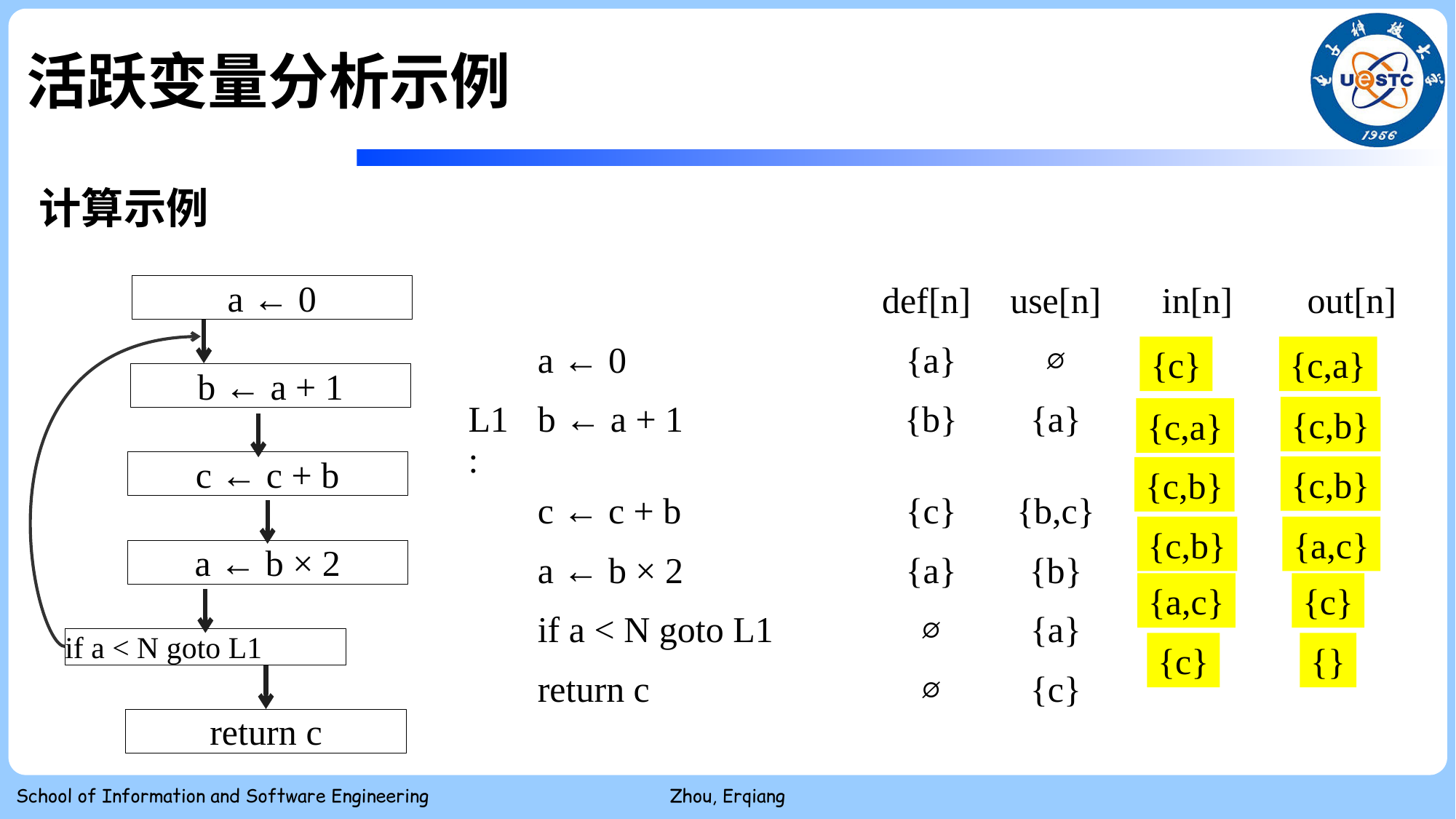

# 活跃变量分析示例
计算示例

a ← 0
|  |  | def[n] | use[n] | in[n] | out[n] |
| --- | --- | --- | --- | --- | --- |
|  | a ← 0 | {a} | ∅ |  |  |
| L1: | b ← a + 1 | {b} | {a} |  |  |
|  | c ← c + b | {c} | {b,c} |  |  |
|  | a ← b × 2 | {a} | {b} |  |  |
|  | if a < N goto L1 | ∅ | {a} |  |  |
|  | return c | ∅ | {c} |  |  |

{c}
{c,a}
b ← a + 1
{c,b}
{c,a}
c ← c + b
{c,b}
{c,b}
{c,b}
{a,c}
a ← b × 2
{a,c}
{c}
if a < N goto L1
{c}
{}
return c
School of Information and Software Engineering
Zhou, Erqiang
13